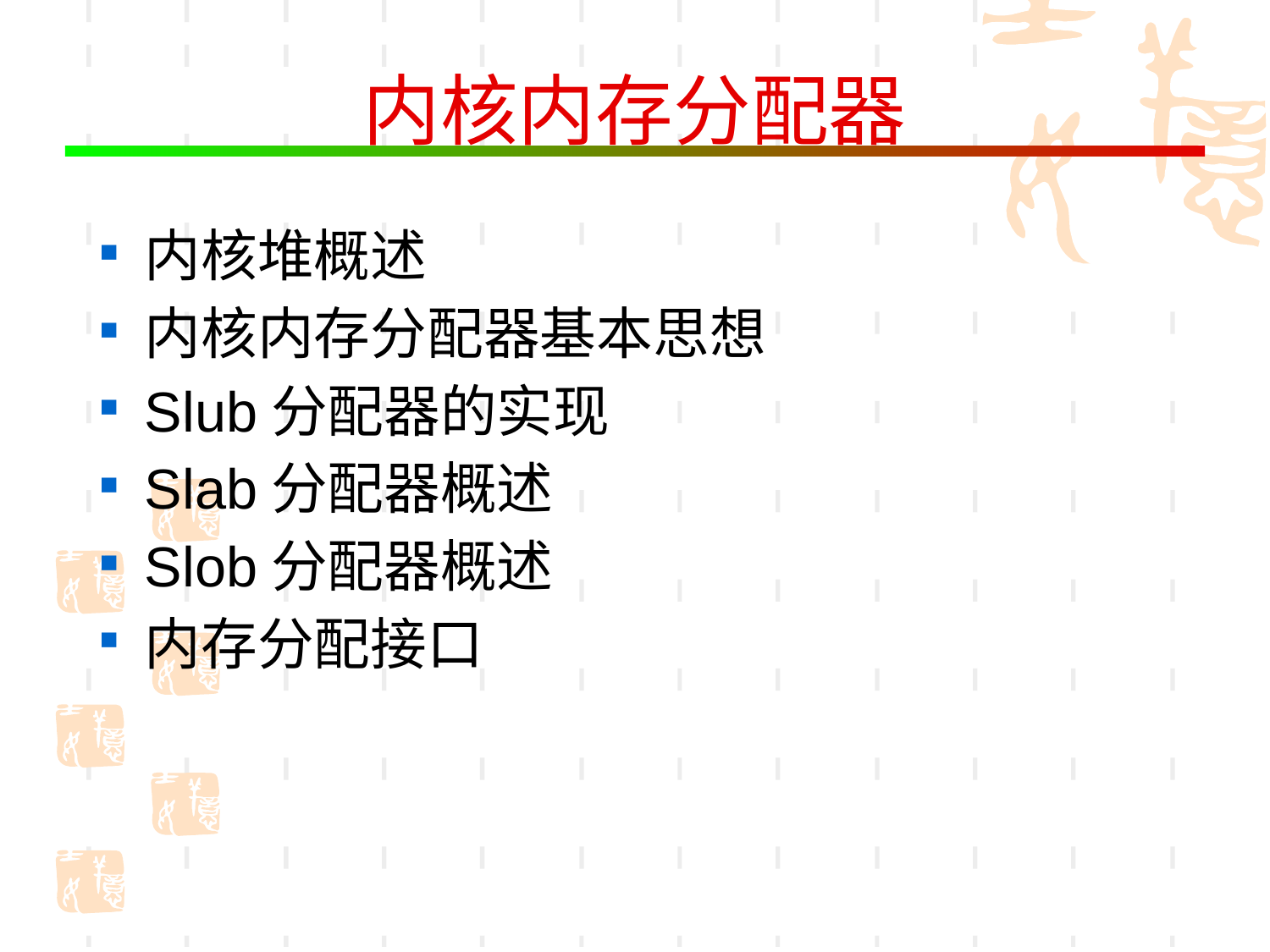

# 内核内存分配器
内核堆概述
内核内存分配器基本思想
Slub分配器的实现
Slab分配器概述
Slob分配器概述
内存分配接口